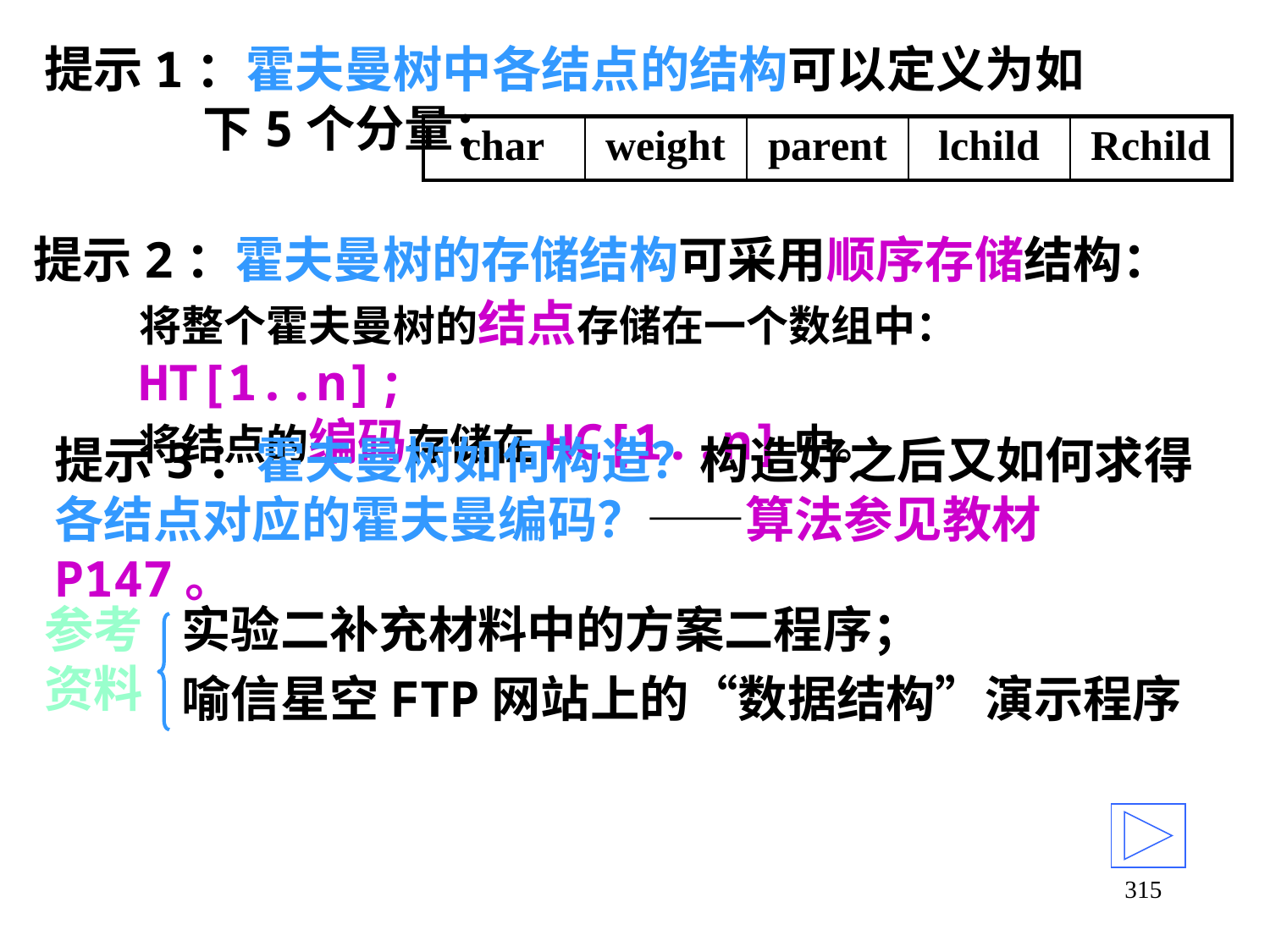

提示1：霍夫曼树中各结点的结构可以定义为如下5个分量：
| char | weight | parent | lchild | Rchild |
| --- | --- | --- | --- | --- |
提示2：霍夫曼树的存储结构可采用顺序存储结构：
将整个霍夫曼树的结点存储在一个数组中：HT[1..n];
将结点的编码存储在HC[1..n]中。
提示3：霍夫曼树如何构造？构造好之后又如何求得各结点对应的霍夫曼编码？——算法参见教材P147。
参考资料
实验二补充材料中的方案二程序；
喻信星空FTP网站上的“数据结构”演示程序

315